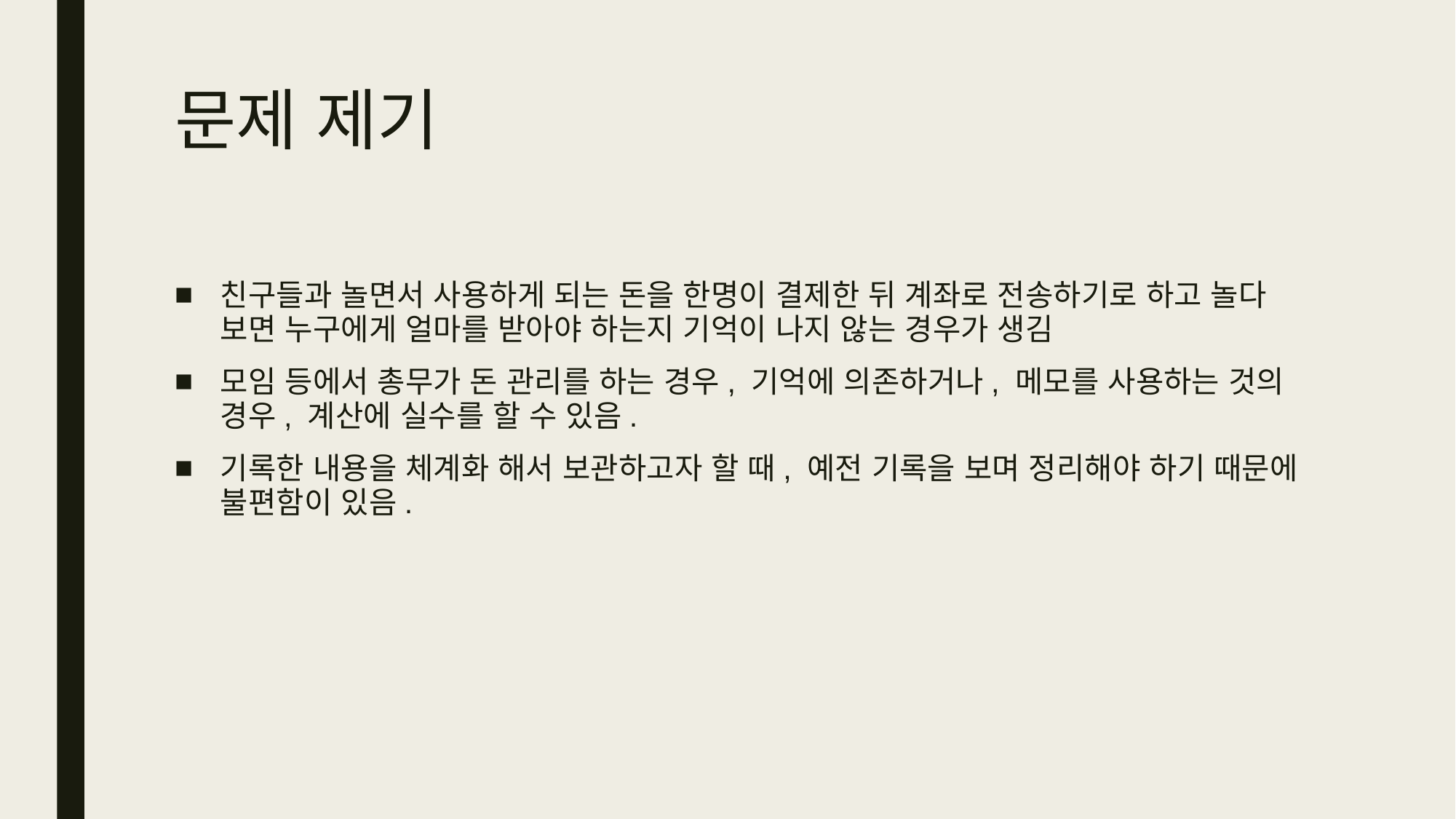

# 문제 제기
친구들과 놀면서 사용하게 되는 돈을 한명이 결제한 뒤 계좌로 전송하기로 하고 놀다 보면 누구에게 얼마를 받아야 하는지 기억이 나지 않는 경우가 생김
모임 등에서 총무가 돈 관리를 하는 경우, 기억에 의존하거나, 메모를 사용하는 것의 경우, 계산에 실수를 할 수 있음.
기록한 내용을 체계화 해서 보관하고자 할 때, 예전 기록을 보며 정리해야 하기 때문에 불편함이 있음.